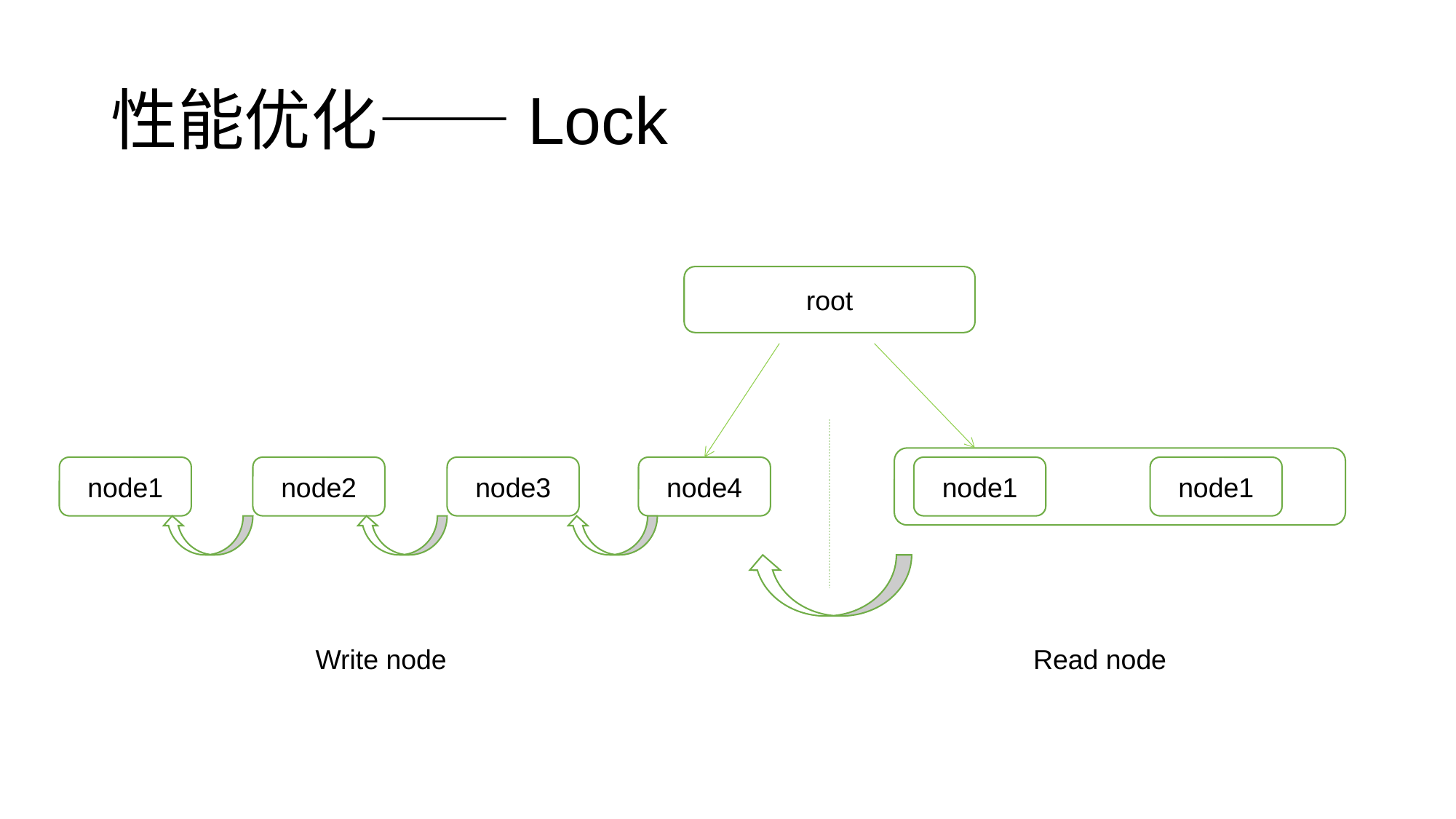

# 性能优化——Lock
root
node1
node2
node3
node4

node1
node1

Write node
Read node